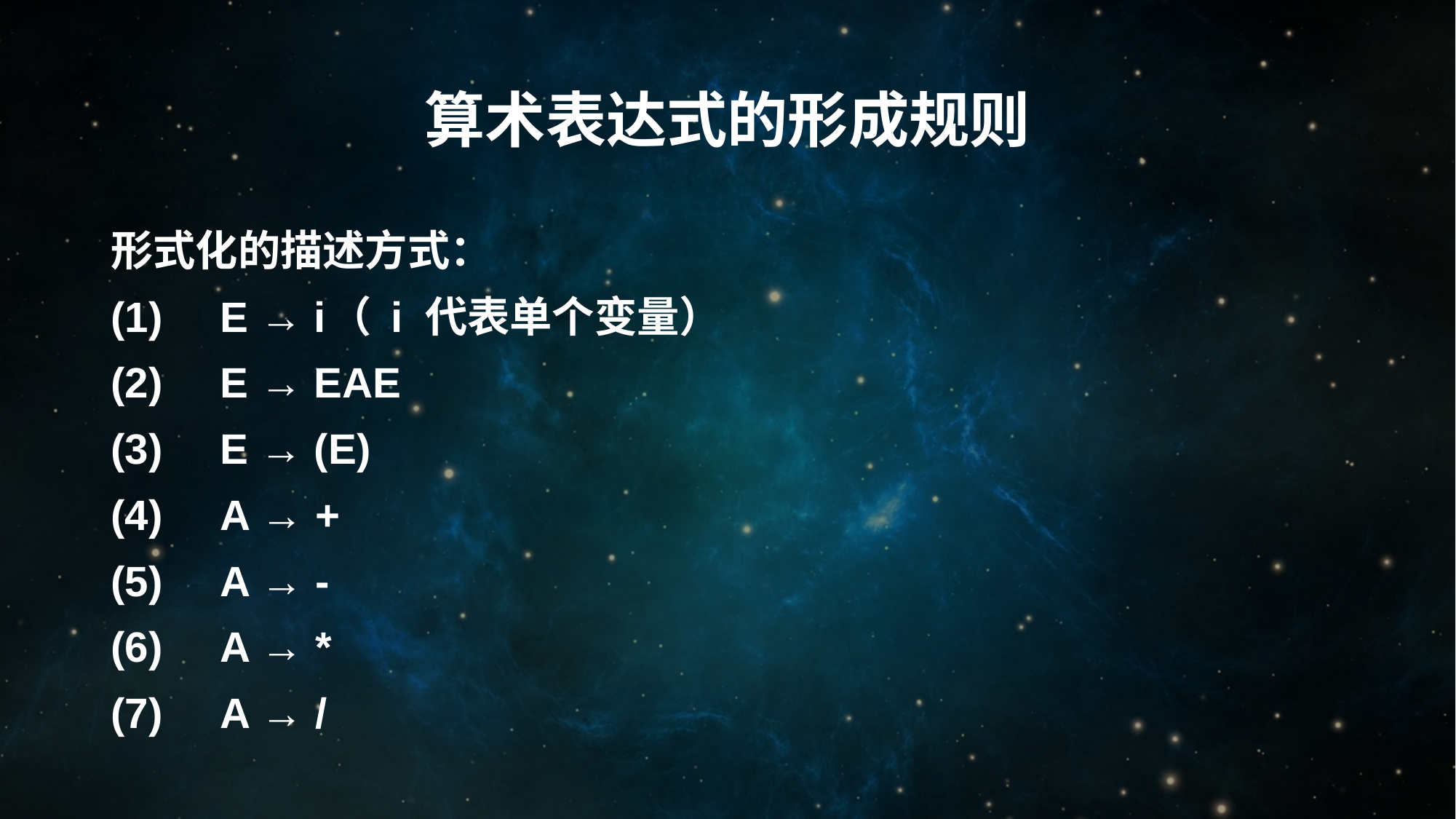

# 算术表达式的形成规则
形式化的描述方式：
(1)	E → i	（ i 代表单个变量）
(2)	E → EAE
(3)	E → (E)
(4)	A → +
(5)	A → -
(6)	A → *
(7)	A → /